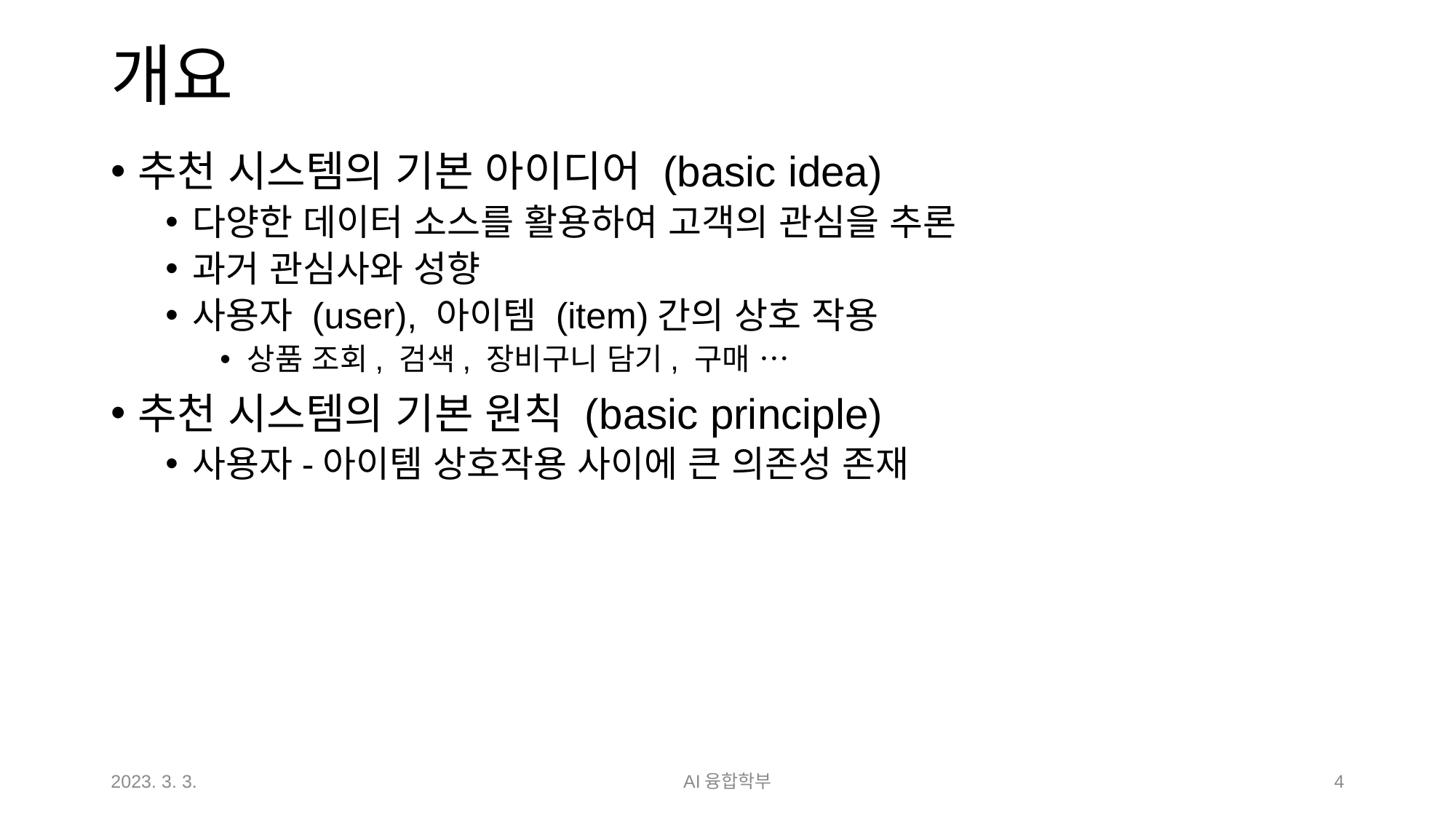

# 개요
추천 시스템의 기본 아이디어 (basic idea)
다양한 데이터 소스를 활용하여 고객의 관심을 추론
과거 관심사와 성향
사용자 (user), 아이템 (item)간의 상호 작용
상품 조회, 검색, 장비구니 담기, 구매 …
추천 시스템의 기본 원칙 (basic principle)
사용자-아이템 상호작용 사이에 큰 의존성 존재
2023. 3. 3.
AI융합학부
4